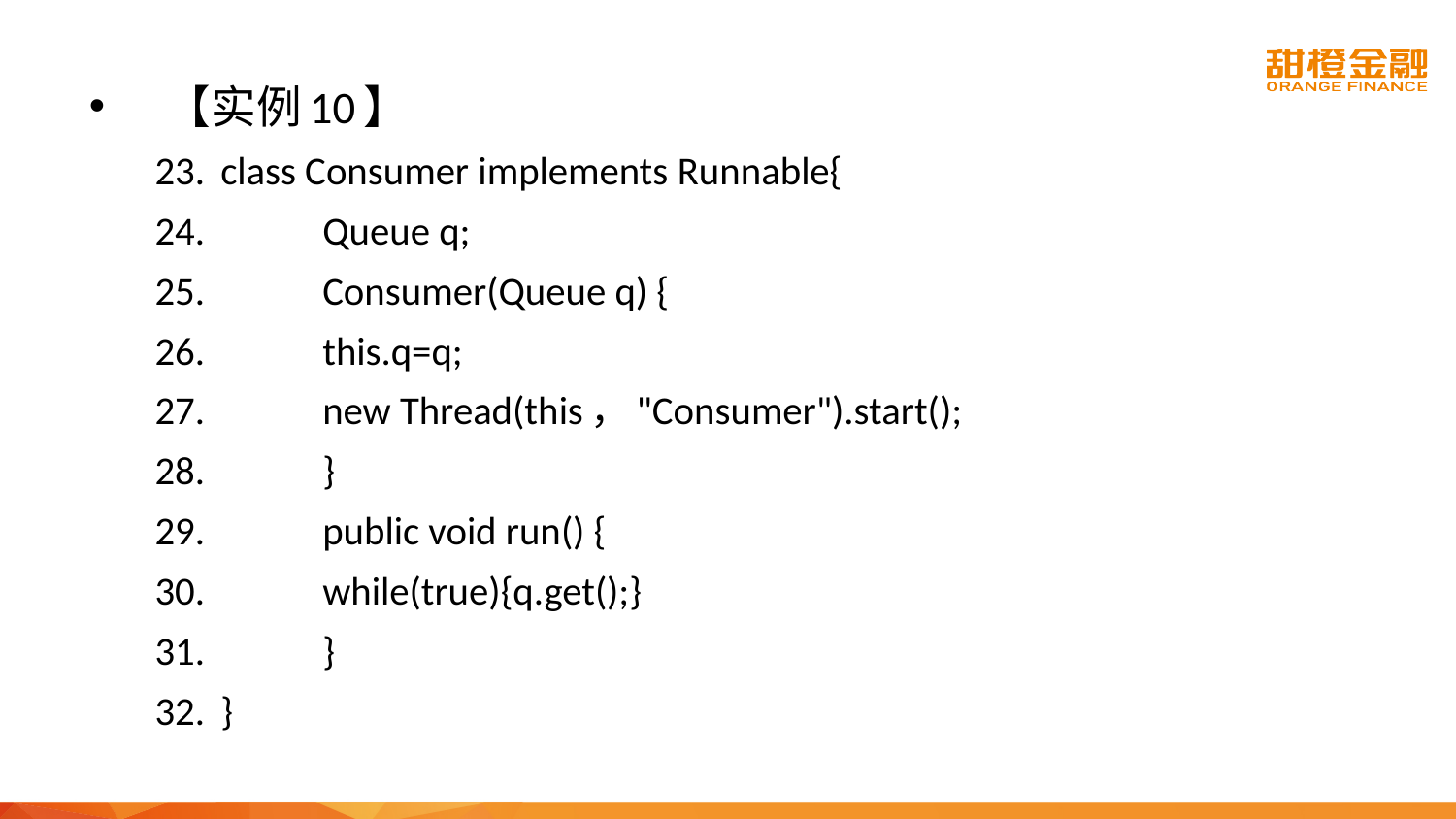

【实例10】
class Consumer implements Runnable{
	Queue q;
	Consumer(Queue q) {
		this.q=q;
		new Thread(this，"Consumer").start();
	}
	public void run() {
		while(true){q.get();}
	}
}